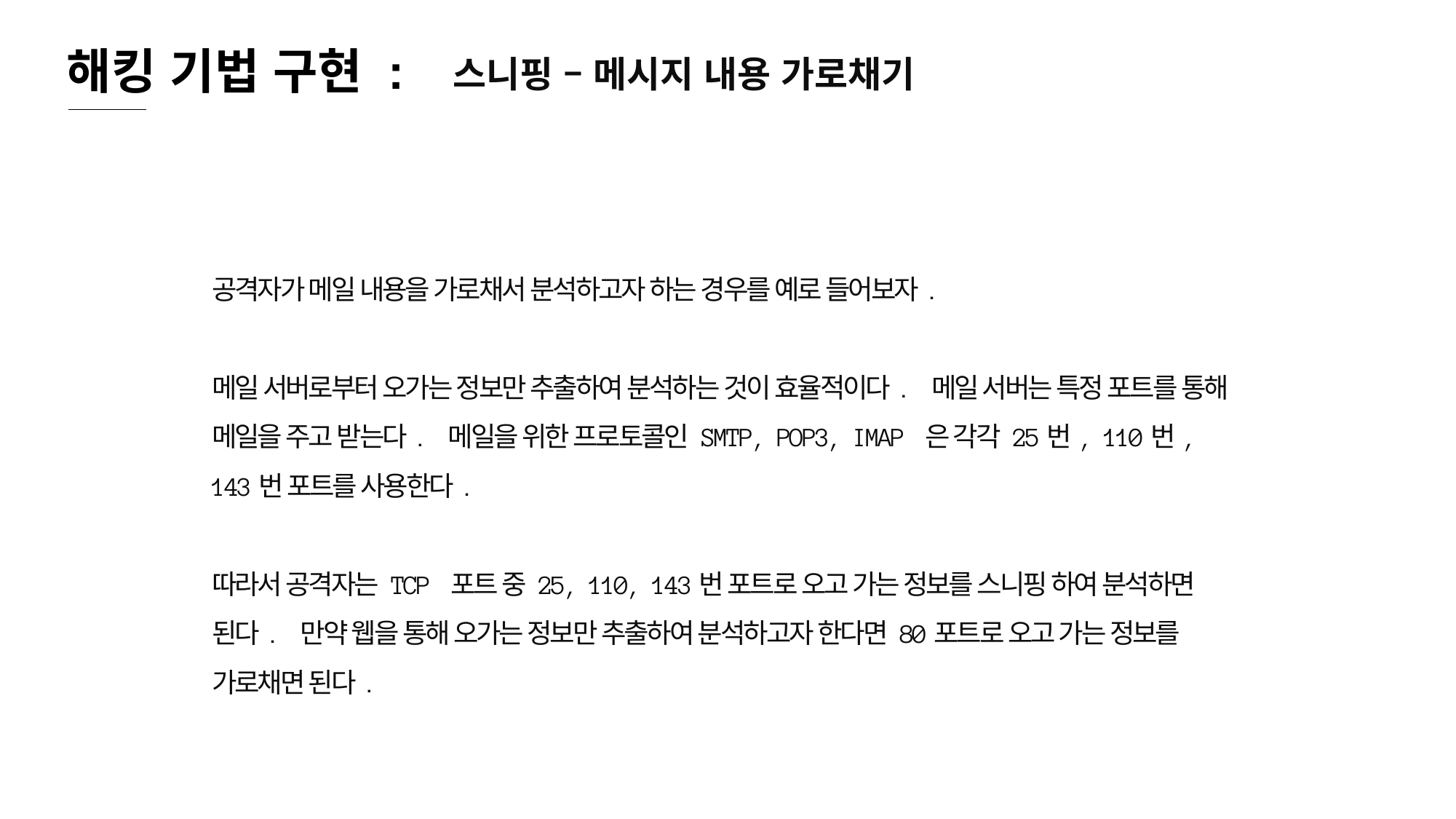

해킹 기법 구현 :
스니핑 – 메시지 내용 가로채기
공격자가 메일 내용을 가로채서 분석하고자 하는 경우를 예로 들어보자.

메일 서버로부터 오가는 정보만 추출하여 분석하는 것이 효율적이다. 메일 서버는 특정 포트를 통해 메일을 주고 받는다. 메일을 위한 프로토콜인 SMTP, POP3, IMAP 은 각각 25번, 110번, 143번 포트를 사용한다.

따라서 공격자는 TCP 포트 중 25, 110, 143번 포트로 오고 가는 정보를 스니핑 하여 분석하면 된다. 만약 웹을 통해 오가는 정보만 추출하여 분석하고자 한다면 80포트로 오고 가는 정보를 가로채면 된다.